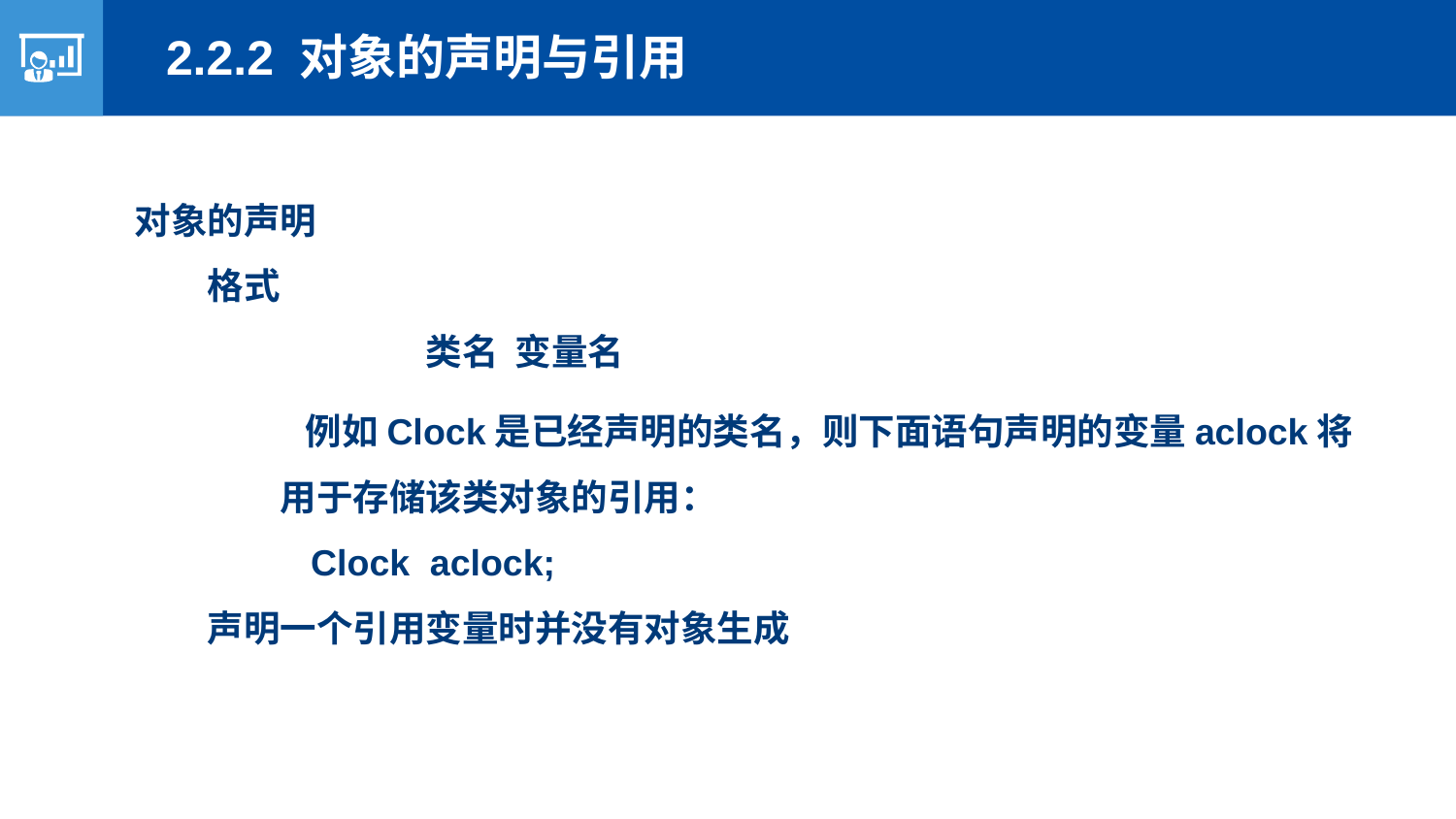

2.2.2 对象的声明与引用
对象的声明
格式
	类名  变量名
  例如Clock是已经声明的类名，则下面语句声明的变量aclock将用于存储该类对象的引用：
   Clock  aclock;
声明一个引用变量时并没有对象生成